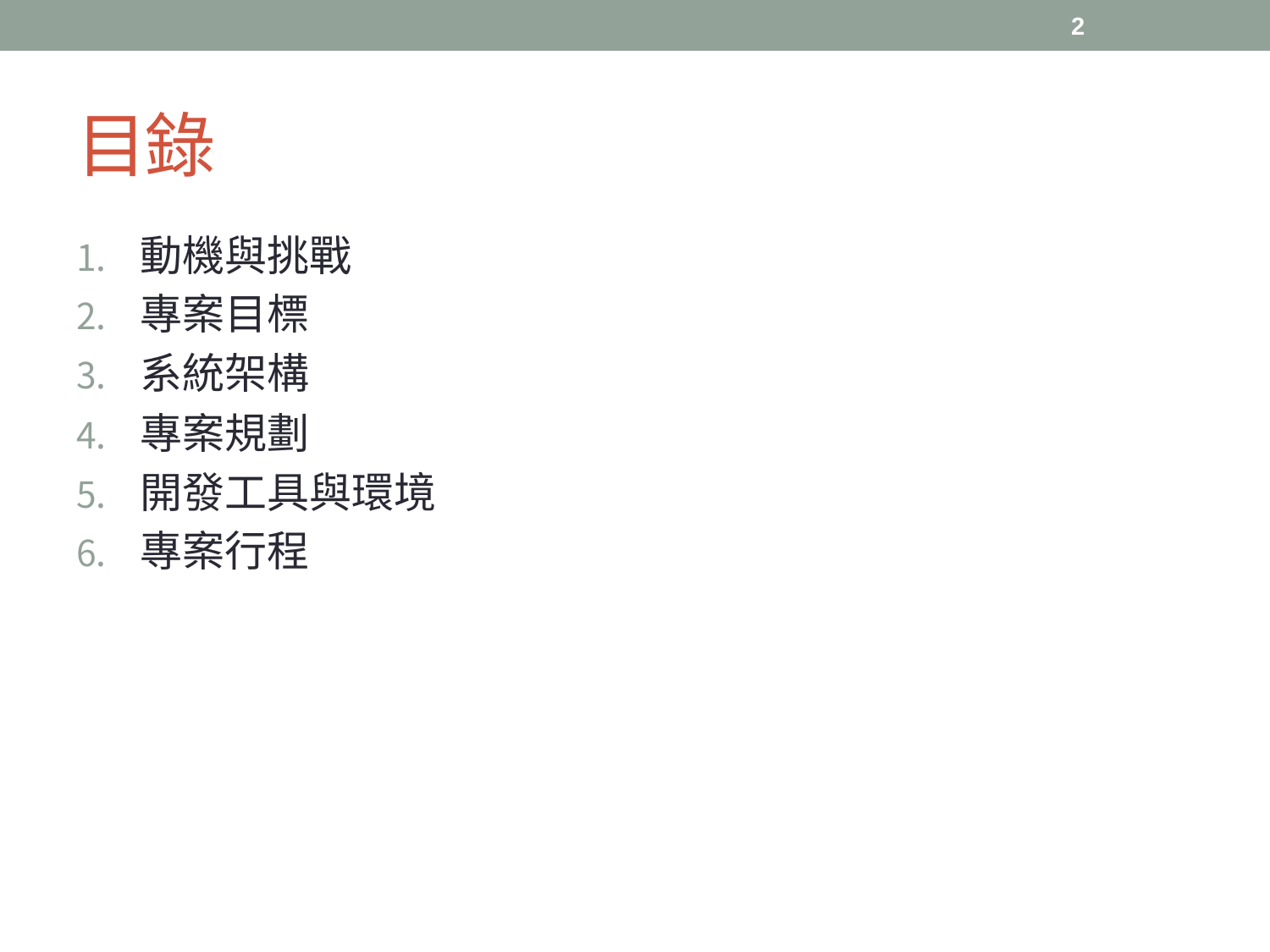

2
# 目錄
動機與挑戰
專案目標
系統架構
專案規劃
開發工具與環境
專案行程